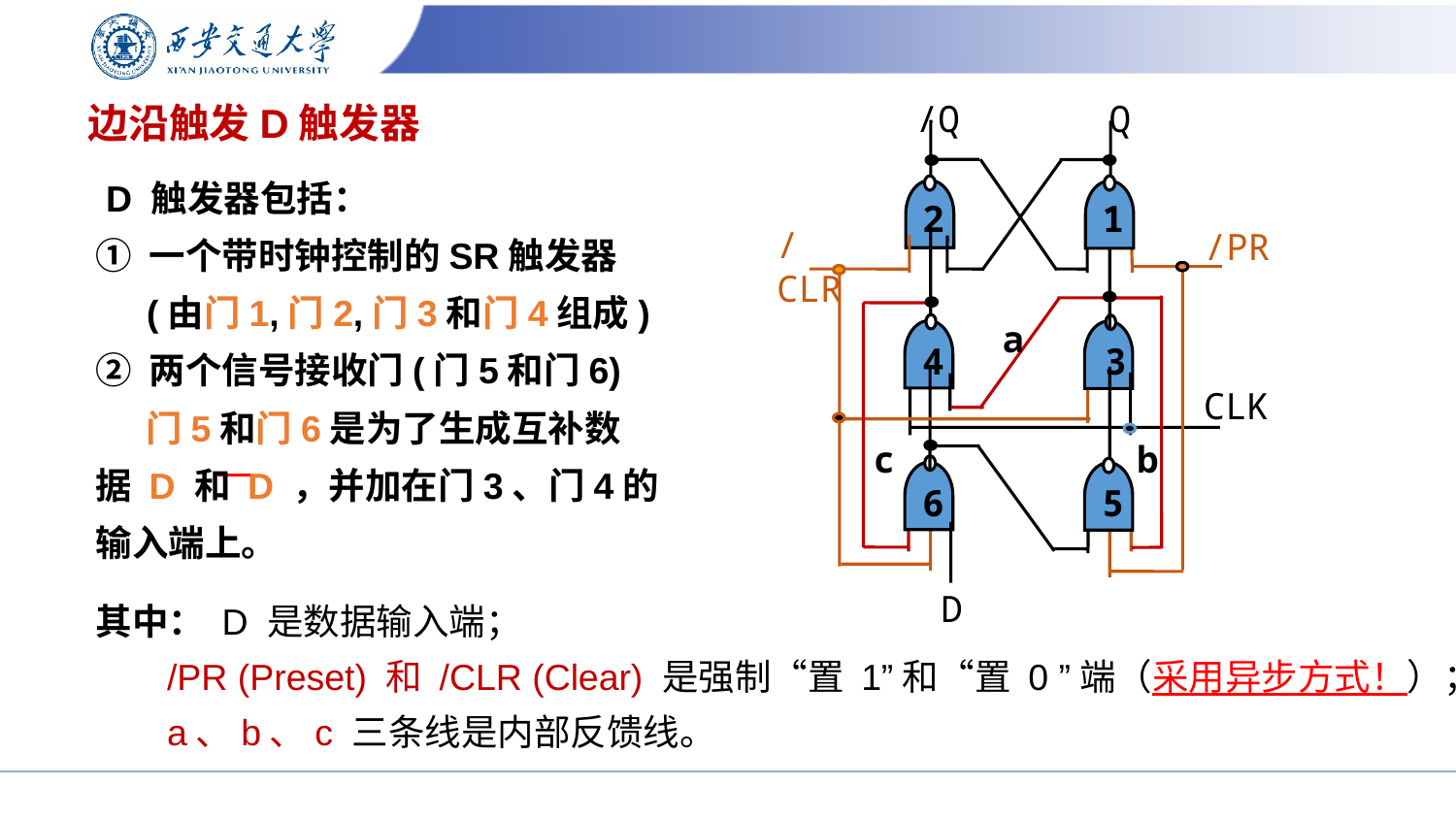

/Q
Q

2
1

/CLR
/PR

a

4
3
CLK

c
b

6
5

D
# 边沿触发D触发器
 D 触发器包括：
① 一个带时钟控制的SR触发器
     (由门1,门2,门3和门4组成)
② 两个信号接收门(门5和门6)
     门5和门6是为了生成互补数
据 D 和 D ，并加在门3、门4的
输入端上。

其中： D 是数据输入端；
       /PR (Preset) 和 /CLR (Clear) 是强制“置 1”和“置 0 ”端（采用异步方式！）；
       a、b、c 三条线是内部反馈线。